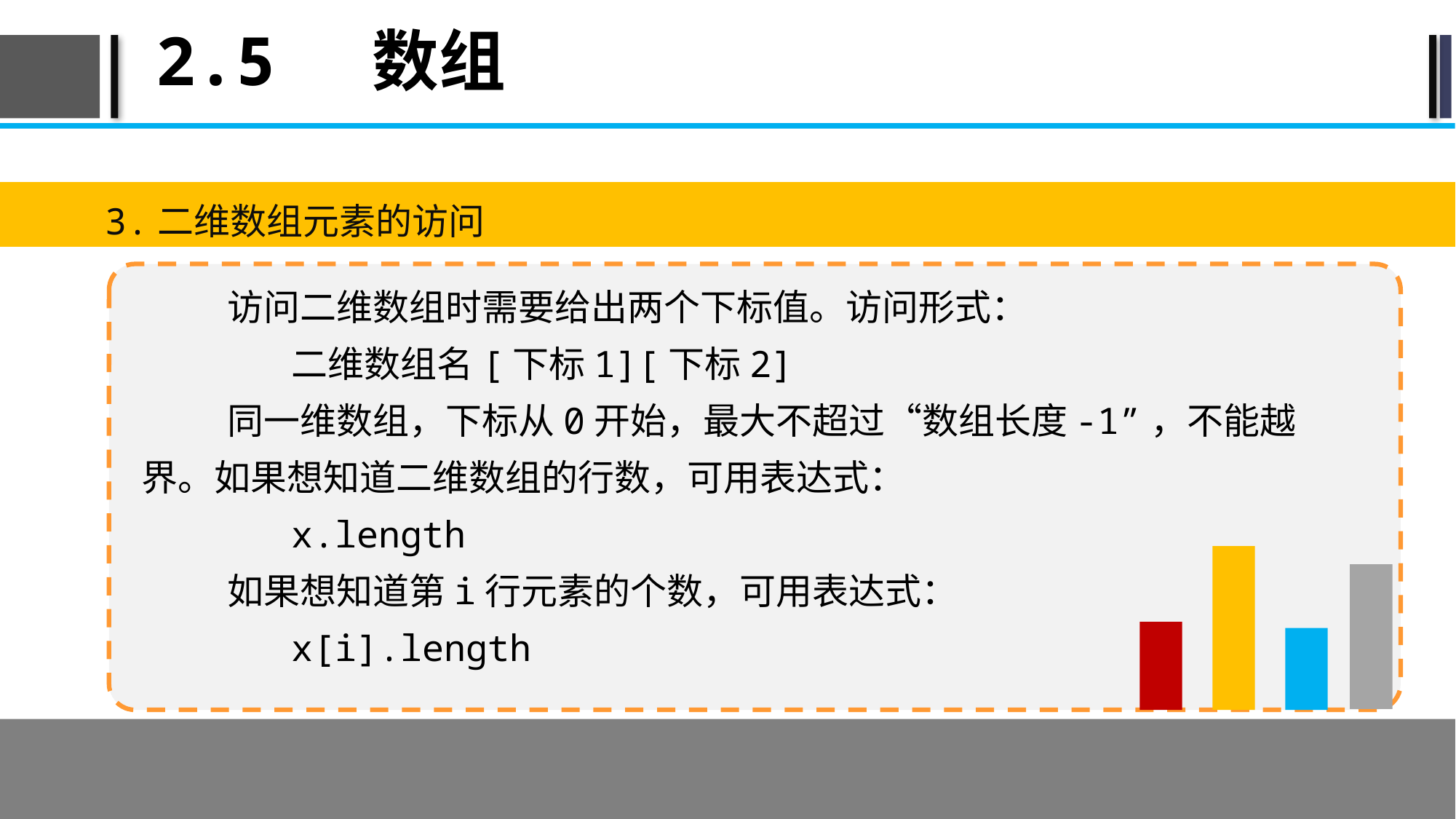

# 2.5  数组

3.二维数组元素的访问

访问二维数组时需要给出两个下标值。访问形式：
二维数组名[下标1][下标2]
同一维数组，下标从0开始，最大不超过“数组长度-1”，不能越界。如果想知道二维数组的行数，可用表达式：
x.length
如果想知道第i行元素的个数，可用表达式：
x[i].length